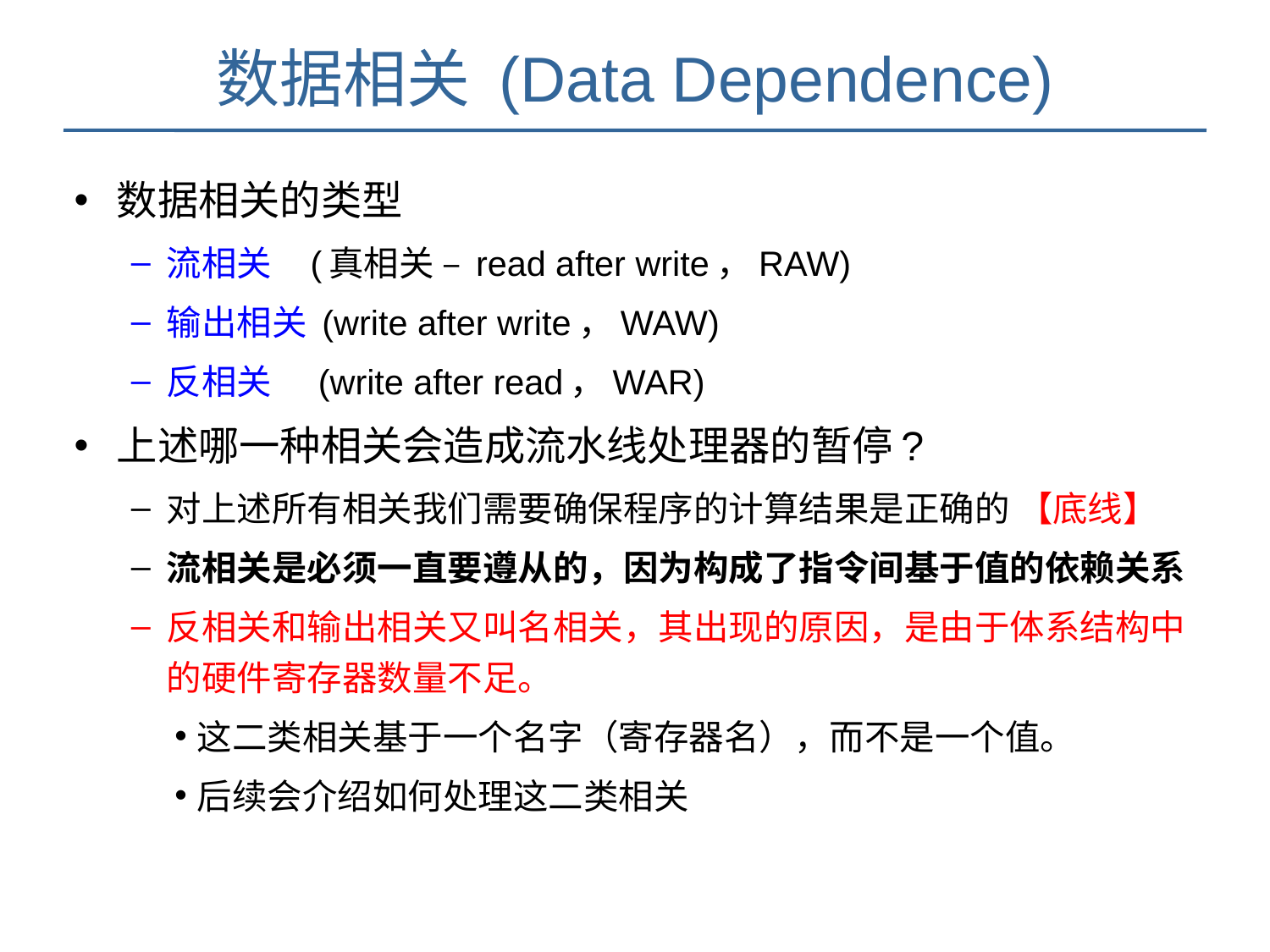

# 数据相关 (Data Dependence)
数据相关的类型
流相关    (真相关 – read after write，RAW)
输出相关 (write after write，WAW)
反相关     (write after read，WAR)
上述哪一种相关会造成流水线处理器的暂停?
对上述所有相关我们需要确保程序的计算结果是正确的 【底线】
流相关是必须一直要遵从的，因为构成了指令间基于值的依赖关系
反相关和输出相关又叫名相关，其出现的原因，是由于体系结构中的硬件寄存器数量不足。
这二类相关基于一个名字（寄存器名），而不是一个值。
后续会介绍如何处理这二类相关